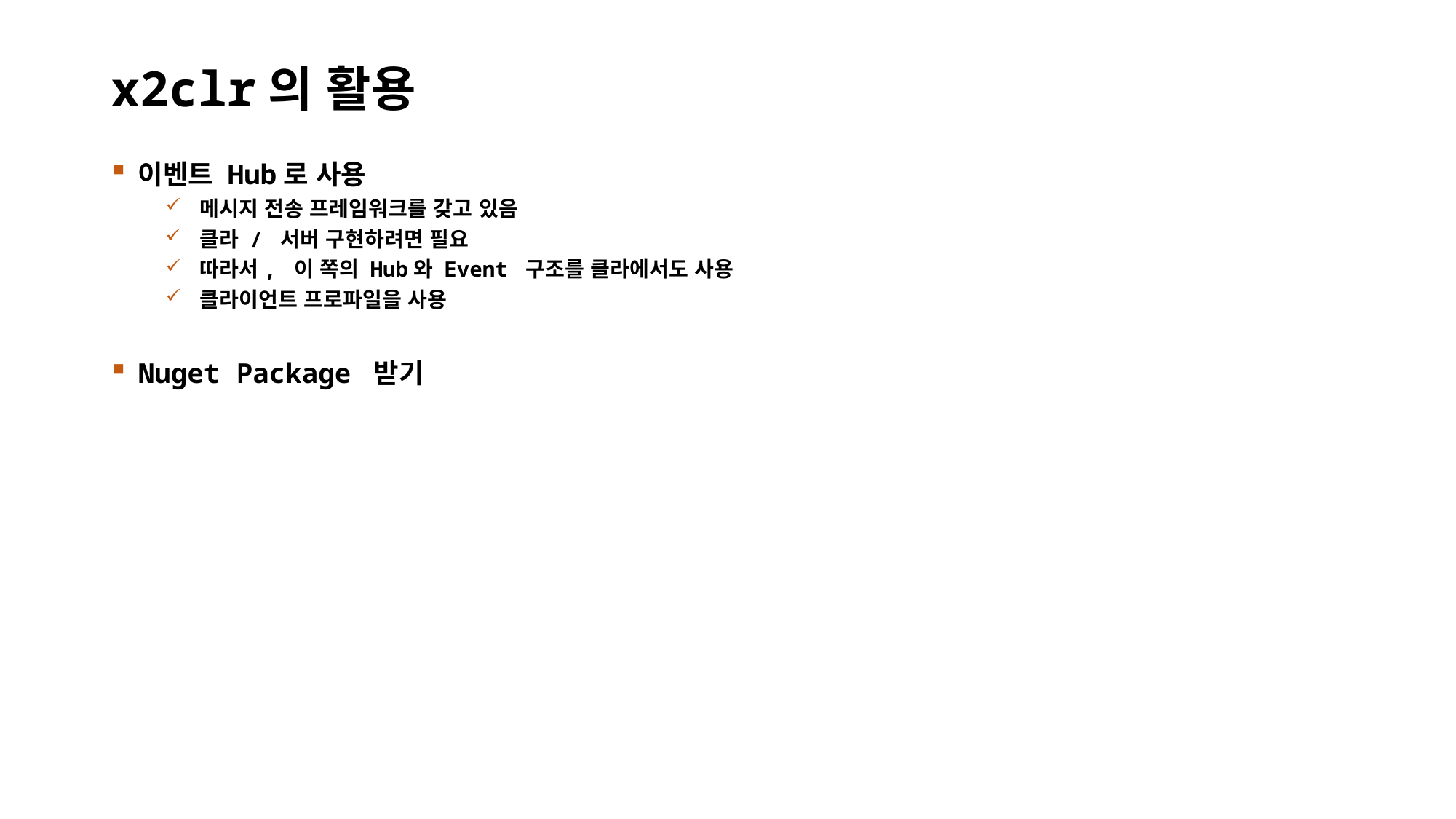

# x2clr의 활용
이벤트 Hub로 사용
메시지 전송 프레임워크를 갖고 있음
클라 / 서버 구현하려면 필요
따라서, 이 쪽의 Hub와 Event 구조를 클라에서도 사용
클라이언트 프로파일을 사용

Nuget Package 받기